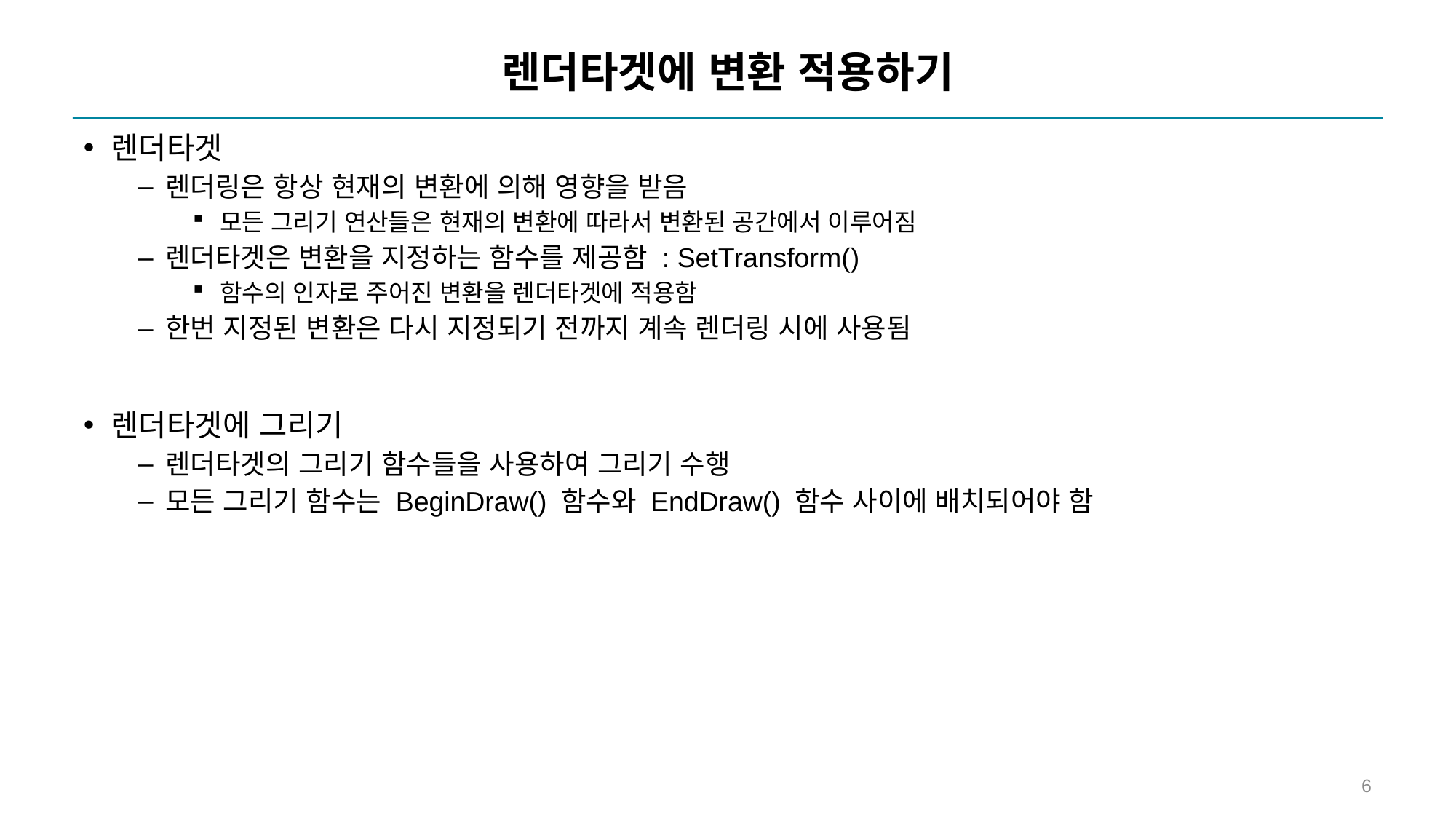

# 렌더타겟에 변환 적용하기
렌더타겟
렌더링은 항상 현재의 변환에 의해 영향을 받음
모든 그리기 연산들은 현재의 변환에 따라서 변환된 공간에서 이루어짐
렌더타겟은 변환을 지정하는 함수를 제공함 : SetTransform()
함수의 인자로 주어진 변환을 렌더타겟에 적용함
한번 지정된 변환은 다시 지정되기 전까지 계속 렌더링 시에 사용됨

렌더타겟에 그리기
렌더타겟의 그리기 함수들을 사용하여 그리기 수행
모든 그리기 함수는 BeginDraw() 함수와 EndDraw() 함수 사이에 배치되어야 함

6